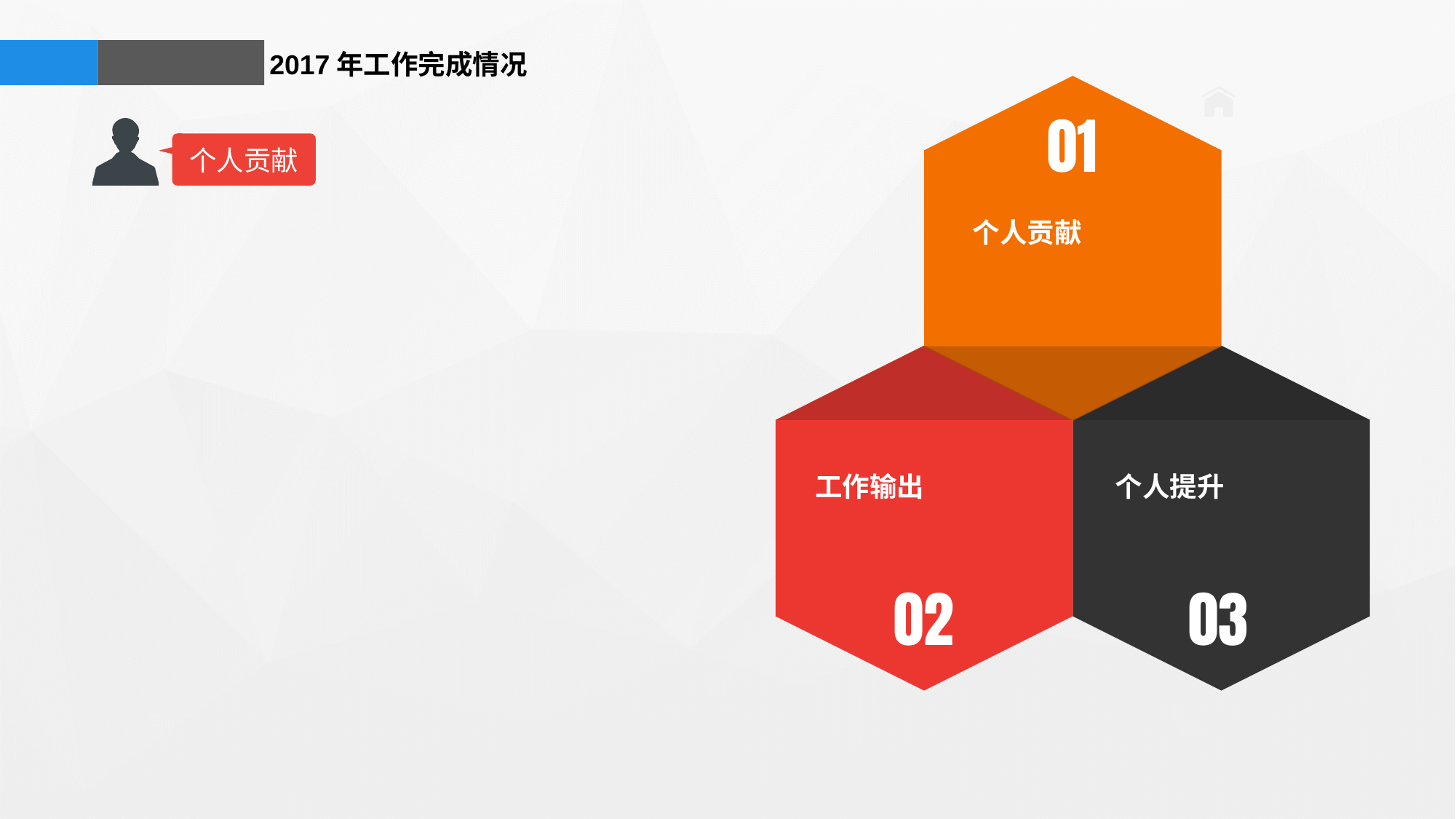

2017年工作完成情况

01

个人贡献

个人贡献

工作输出
个人提升
02
03